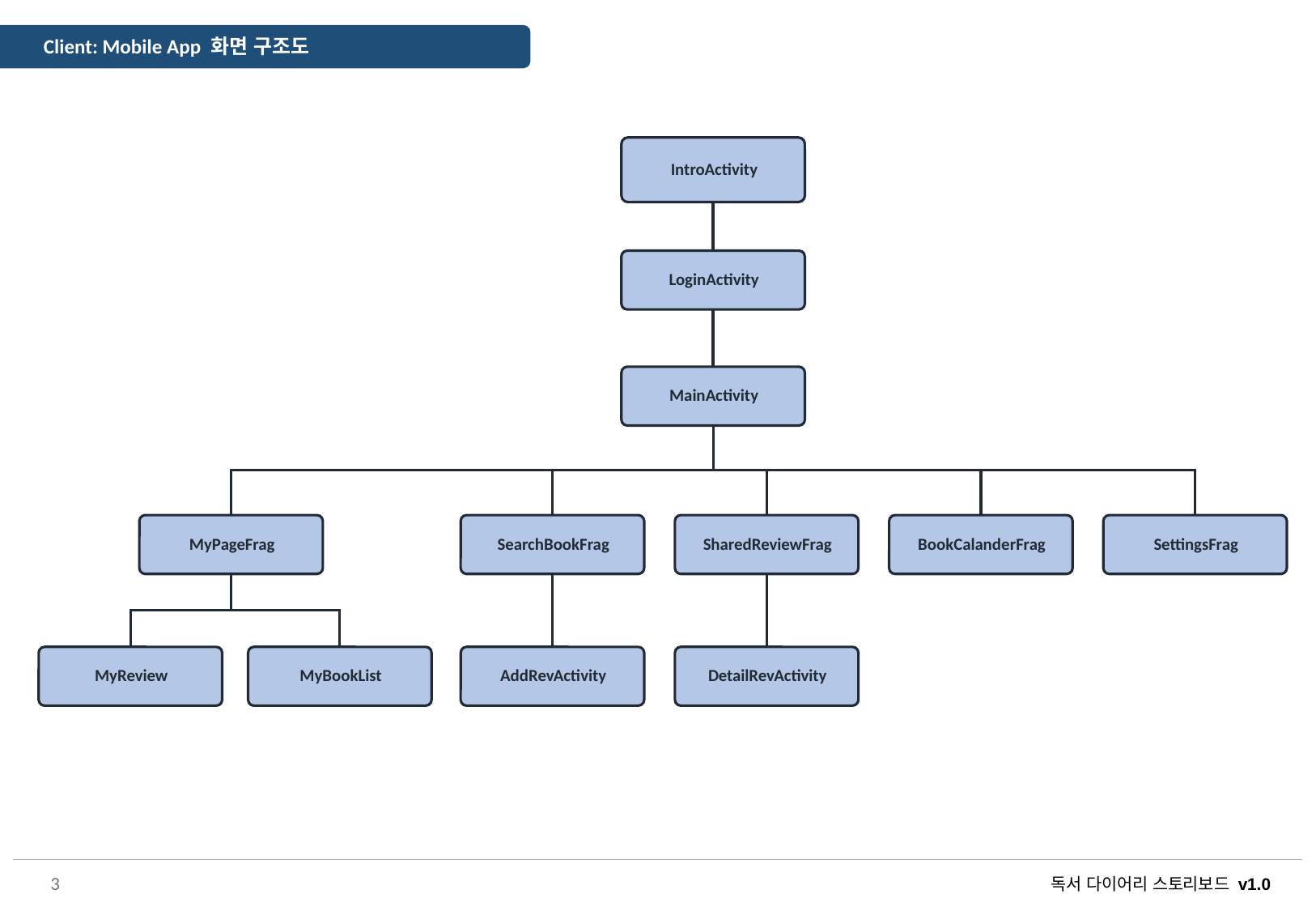

Client: Mobile App 화면 구조도
IntroActivity
LoginActivity
MainActivity
MyPageFrag
MyReview
MyBookList
SearchBookFrag
AddRevActivity
SharedReviewFrag
DetailRevActivity
BookCalanderFrag
SettingsFrag
3